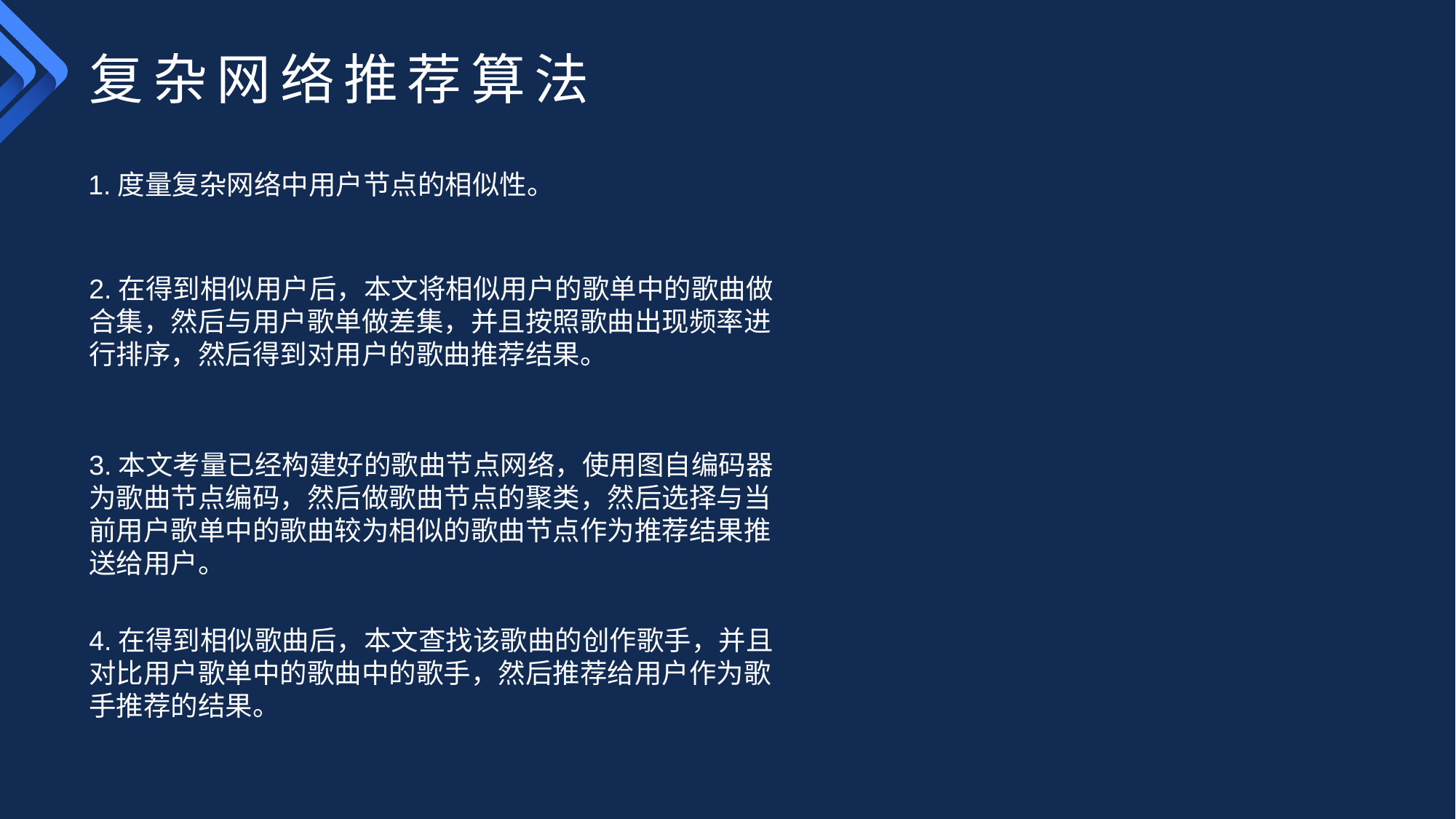

# 复杂网络推荐算法
1.度量复杂网络中用户节点的相似性。
2.在得到相似用户后，本文将相似用户的歌单中的歌曲做合集，然后与用户歌单做差集，并且按照歌曲出现频率进行排序，然后得到对用户的歌曲推荐结果。
3.本文考量已经构建好的歌曲节点网络，使用图自编码器为歌曲节点编码，然后做歌曲节点的聚类，然后选择与当前用户歌单中的歌曲较为相似的歌曲节点作为推荐结果推送给用户。
4.在得到相似歌曲后，本文查找该歌曲的创作歌手，并且对比用户歌单中的歌曲中的歌手，然后推荐给用户作为歌手推荐的结果。